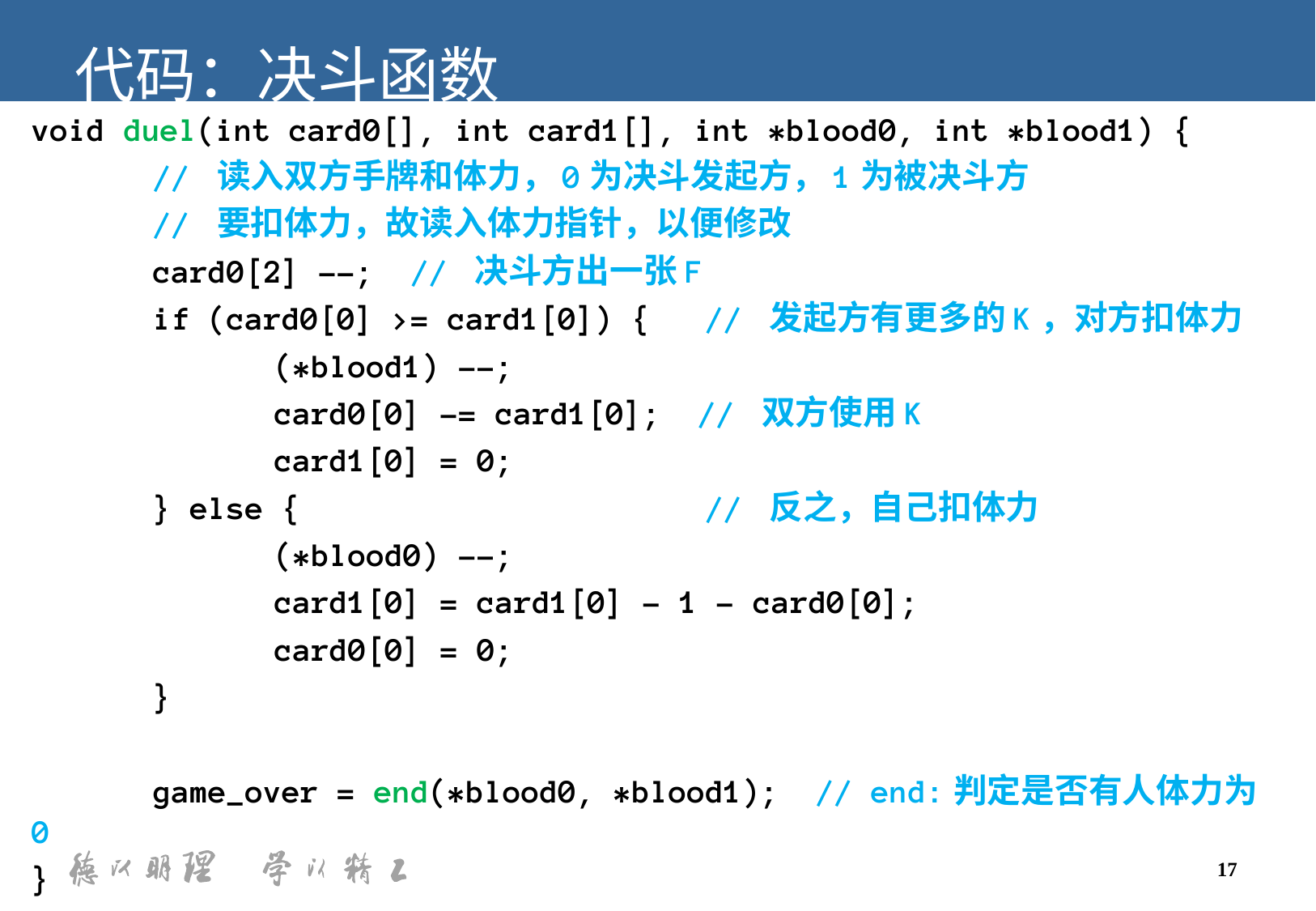

代码：决斗函数
void duel(int card0[], int card1[], int *blood0, int *blood1) {
	// 读入双方手牌和体力，0为决斗发起方，1为被决斗方
	// 要扣体力，故读入体力指针，以便修改
	card0[2] --;  // 决斗方出一张F
	if (card0[0] >= card1[0]) {   // 发起方有更多的K，对方扣体力
		(*blood1) --;
		card0[0] -= card1[0];  // 双方使用K
		card1[0] = 0;
	} else {                      // 反之，自己扣体力
		(*blood0) --;
		card1[0] = card1[0] - 1 - card0[0];
		card0[0] = 0;
	}

	game_over = end(*blood0, *blood1);  // end:判定是否有人体力为0
}

17